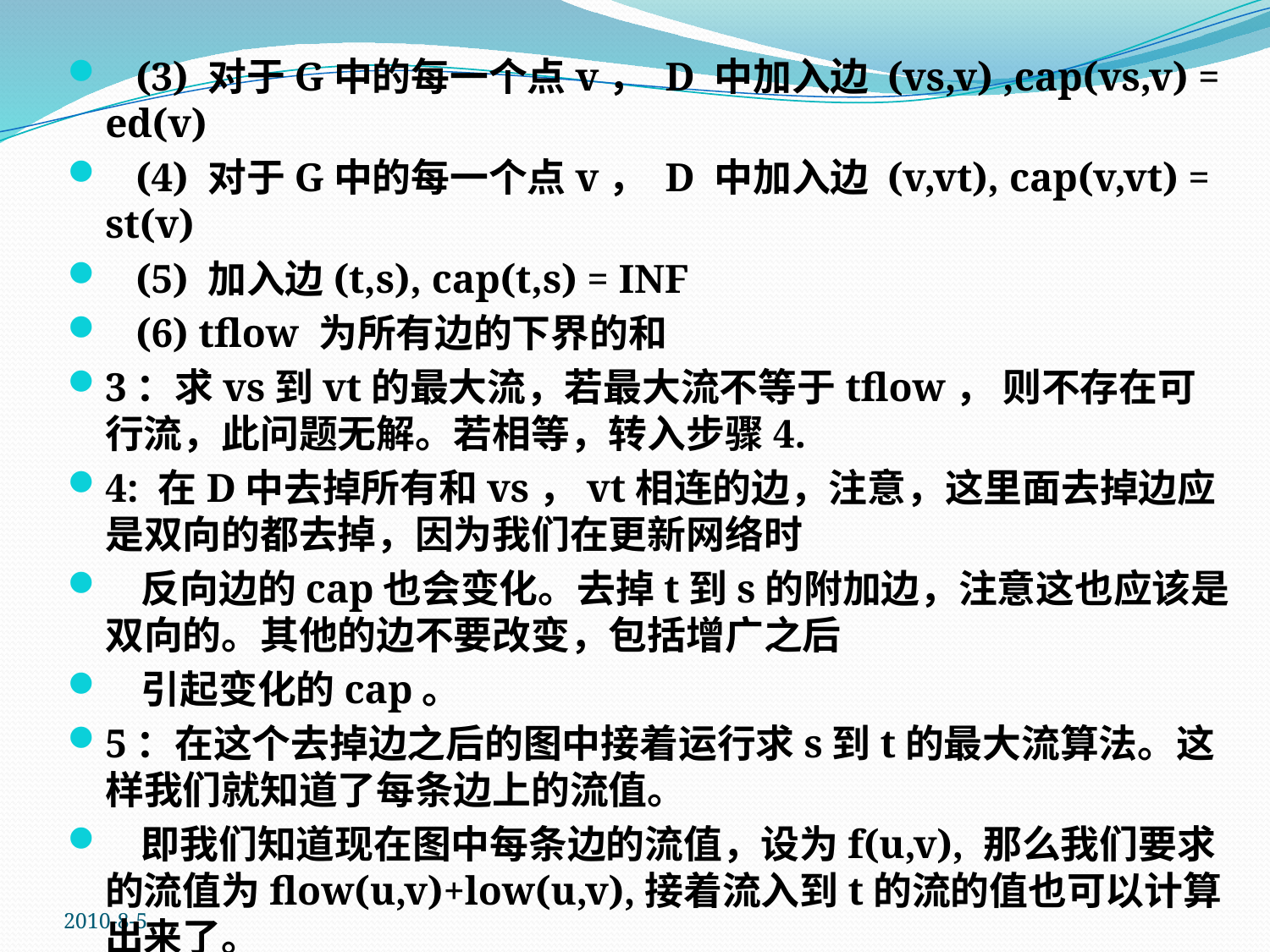

(3) 对于G中的每一个点v， D 中加入边 (vs,v) ,cap(vs,v) = ed(v)
   (4) 对于G中的每一个点v， D 中加入边 (v,vt), cap(v,vt) = st(v)
   (5) 加入边(t,s), cap(t,s) = INF
   (6) tflow 为所有边的下界的和
3：求vs到vt的最大流，若最大流不等于tflow， 则不存在可行流，此问题无解。若相等，转入步骤4.
4: 在D中去掉所有和vs，vt相连的边，注意，这里面去掉边应是双向的都去掉，因为我们在更新网络时
   反向边的cap也会变化。去掉t到s的附加边，注意这也应该是双向的。其他的边不要改变，包括增广之后
   引起变化的cap。
5：在这个去掉边之后的图中接着运行求s到t的最大流算法。这样我们就知道了每条边上的流值。
   即我们知道现在图中每条边的流值，设为f(u,v), 那么我们要求的流值为flow(u,v)+low(u,v),接着流入到t的流的值也可以计算出来了。

2010-8-5